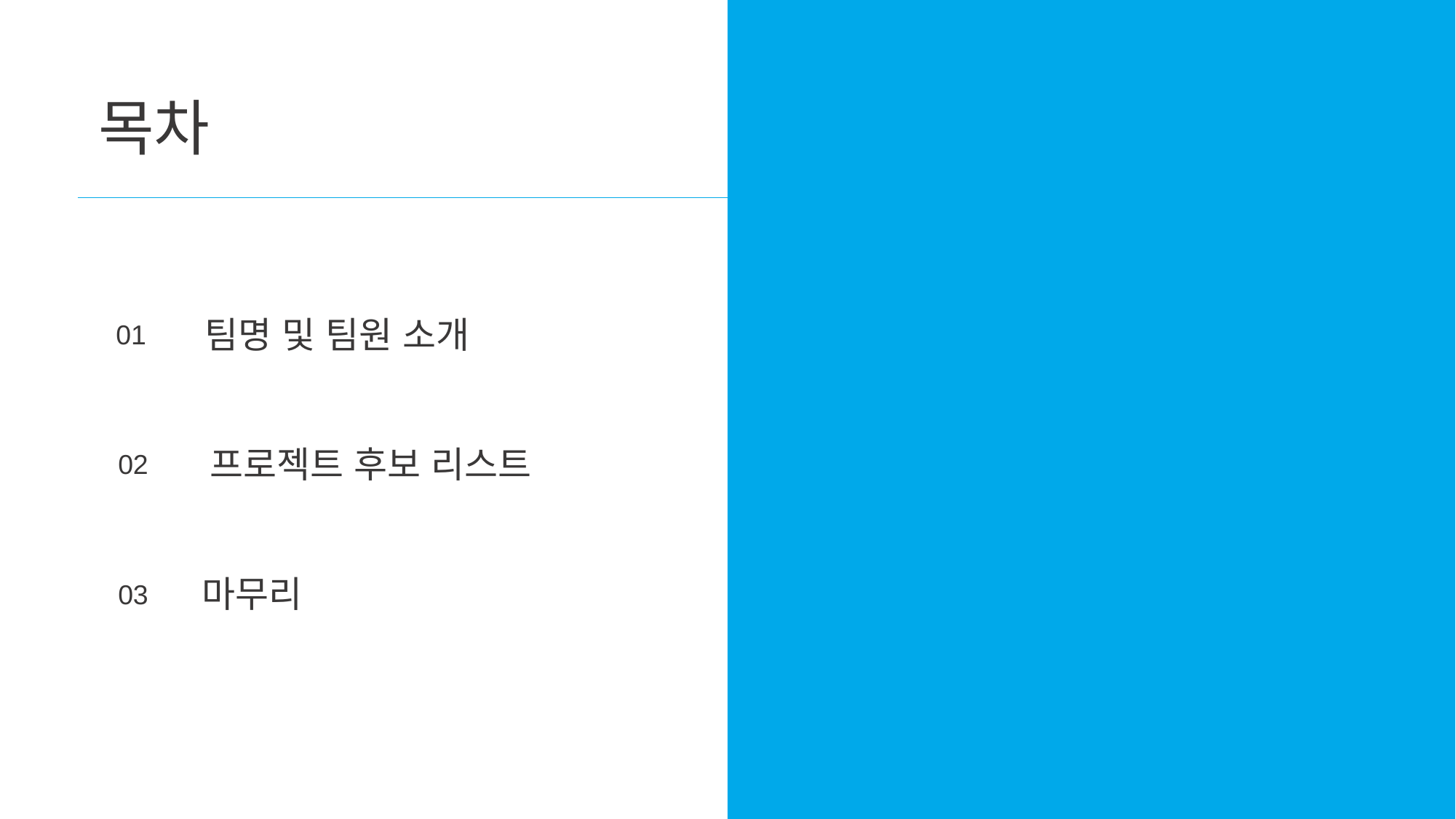

목차
팀명 및 팀원 소개
01

프로젝트 후보 리스트
02
마무리
03